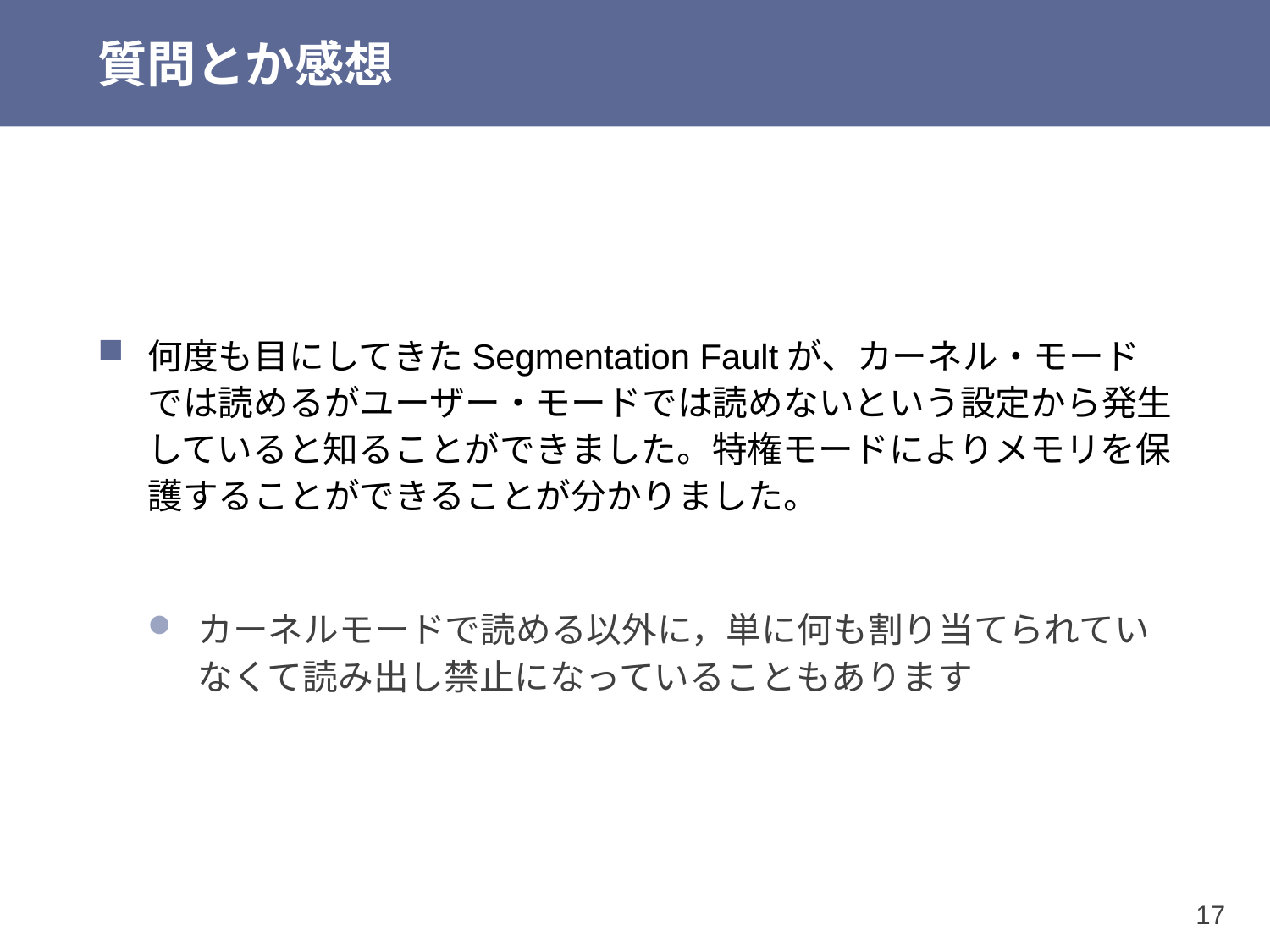

# 質問とか感想
何度も目にしてきたSegmentation Faultが、カーネル・モードでは読めるがユーザー・モードでは読めないという設定から発生していると知ることができました。特権モードによりメモリを保護することができることが分かりました。

カーネルモードで読める以外に，単に何も割り当てられていなくて読み出し禁止になっていることもあります